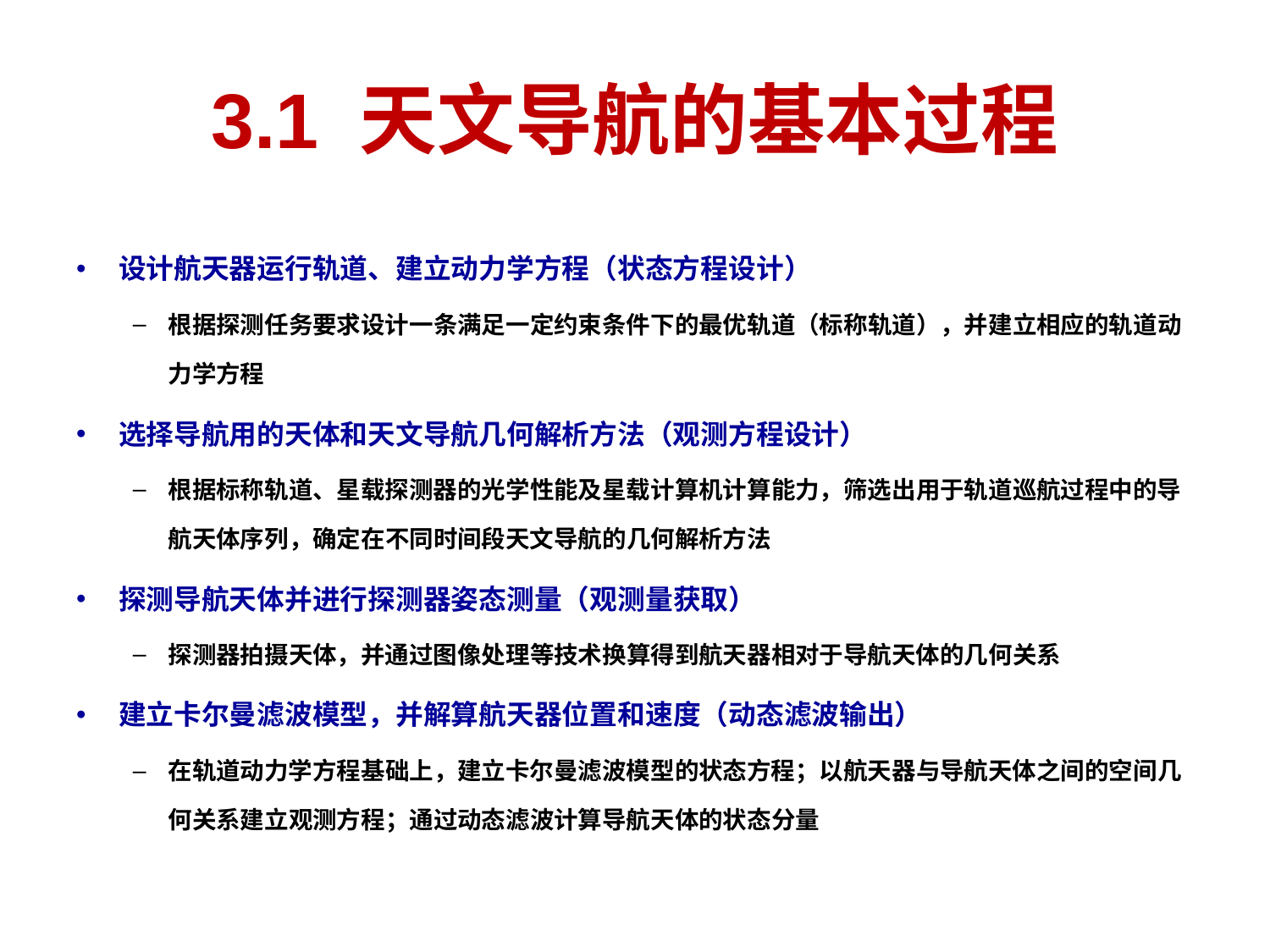

# 3.1 天文导航的基本过程
设计航天器运行轨道、建立动力学方程（状态方程设计）
根据探测任务要求设计一条满足一定约束条件下的最优轨道（标称轨道），并建立相应的轨道动力学方程
选择导航用的天体和天文导航几何解析方法（观测方程设计）
根据标称轨道、星载探测器的光学性能及星载计算机计算能力，筛选出用于轨道巡航过程中的导航天体序列，确定在不同时间段天文导航的几何解析方法
探测导航天体并进行探测器姿态测量（观测量获取）
探测器拍摄天体，并通过图像处理等技术换算得到航天器相对于导航天体的几何关系
建立卡尔曼滤波模型，并解算航天器位置和速度（动态滤波输出）
在轨道动力学方程基础上，建立卡尔曼滤波模型的状态方程；以航天器与导航天体之间的空间几何关系建立观测方程；通过动态滤波计算导航天体的状态分量